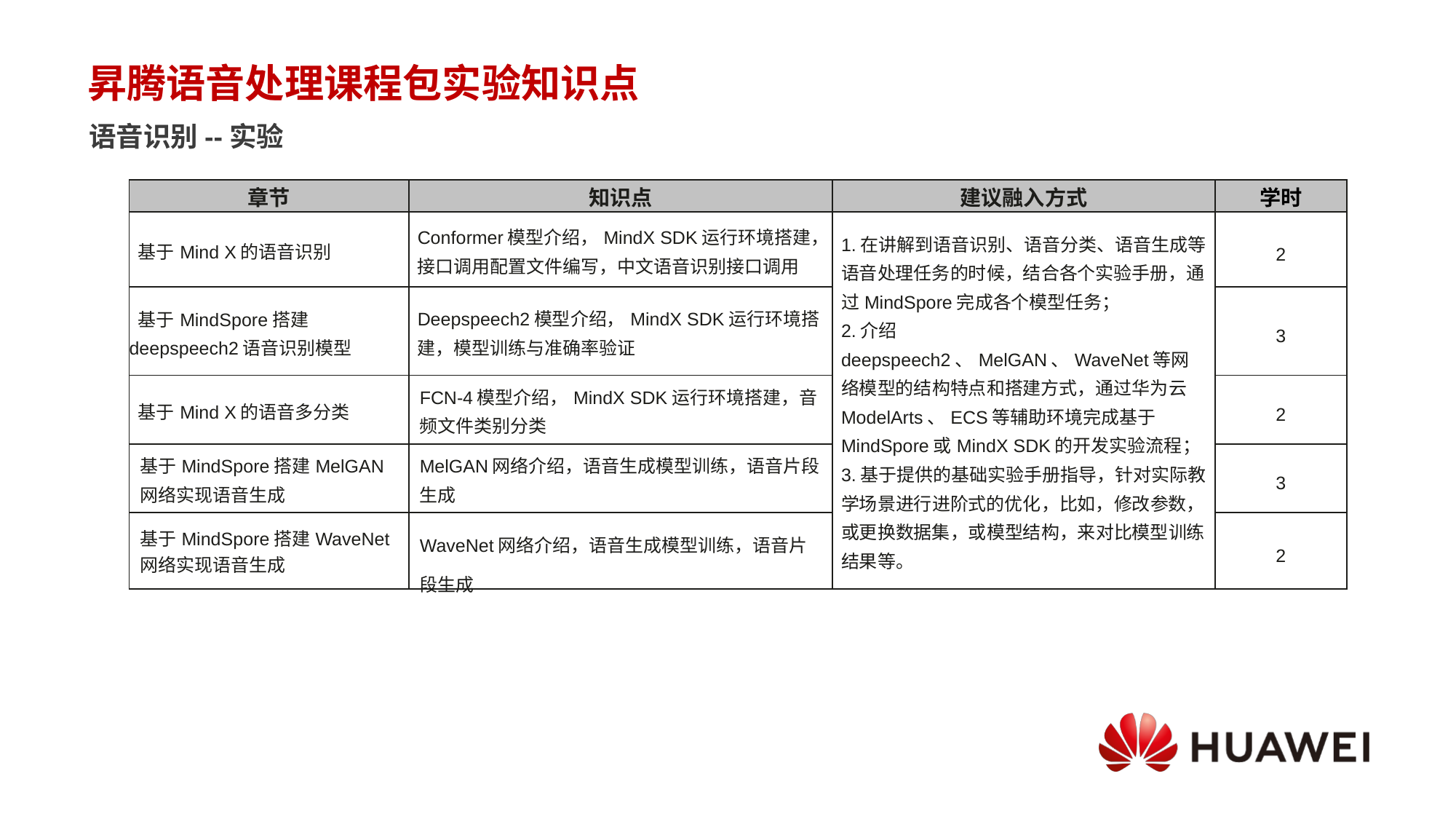

# 昇腾语音处理课程包实验知识点
语音识别--实验
| 章节 | 知识点 | 建议融入方式 | 学时 |
| --- | --- | --- | --- |
| 基于Mind X的语音识别 | Conformer模型介绍，MindX SDK运行环境搭建，接口调用配置文件编写，中文语音识别接口调用 | 1.在讲解到语音识别、语音分类、语音生成等语音处理任务的时候，结合各个实验手册，通过MindSpore完成各个模型任务； 2.介绍deepspeech2、MelGAN、WaveNet等网络模型的结构特点和搭建方式，通过华为云ModelArts、ECS等辅助环境完成基于MindSpore或MindX SDK的开发实验流程； 3.基于提供的基础实验手册指导，针对实际教学场景进行进阶式的优化，比如，修改参数，或更换数据集，或模型结构，来对比模型训练结果等。 | 2 |
| 基于MindSpore搭建deepspeech2语音识别模型 | Deepspeech2模型介绍，MindX SDK运行环境搭建，模型训练与准确率验证 |  | 3 |
| 基于Mind X的语音多分类 | FCN-4模型介绍，MindX SDK运行环境搭建，音频文件类别分类 |  | 2 |
| 基于MindSpore搭建MelGAN网络实现语音生成 | MelGAN网络介绍，语音生成模型训练，语音片段生成 |  | 3 |
| 基于MindSpore搭建WaveNet网络实现语音生成 | WaveNet网络介绍，语音生成模型训练，语音片段生成 |  | 2 |